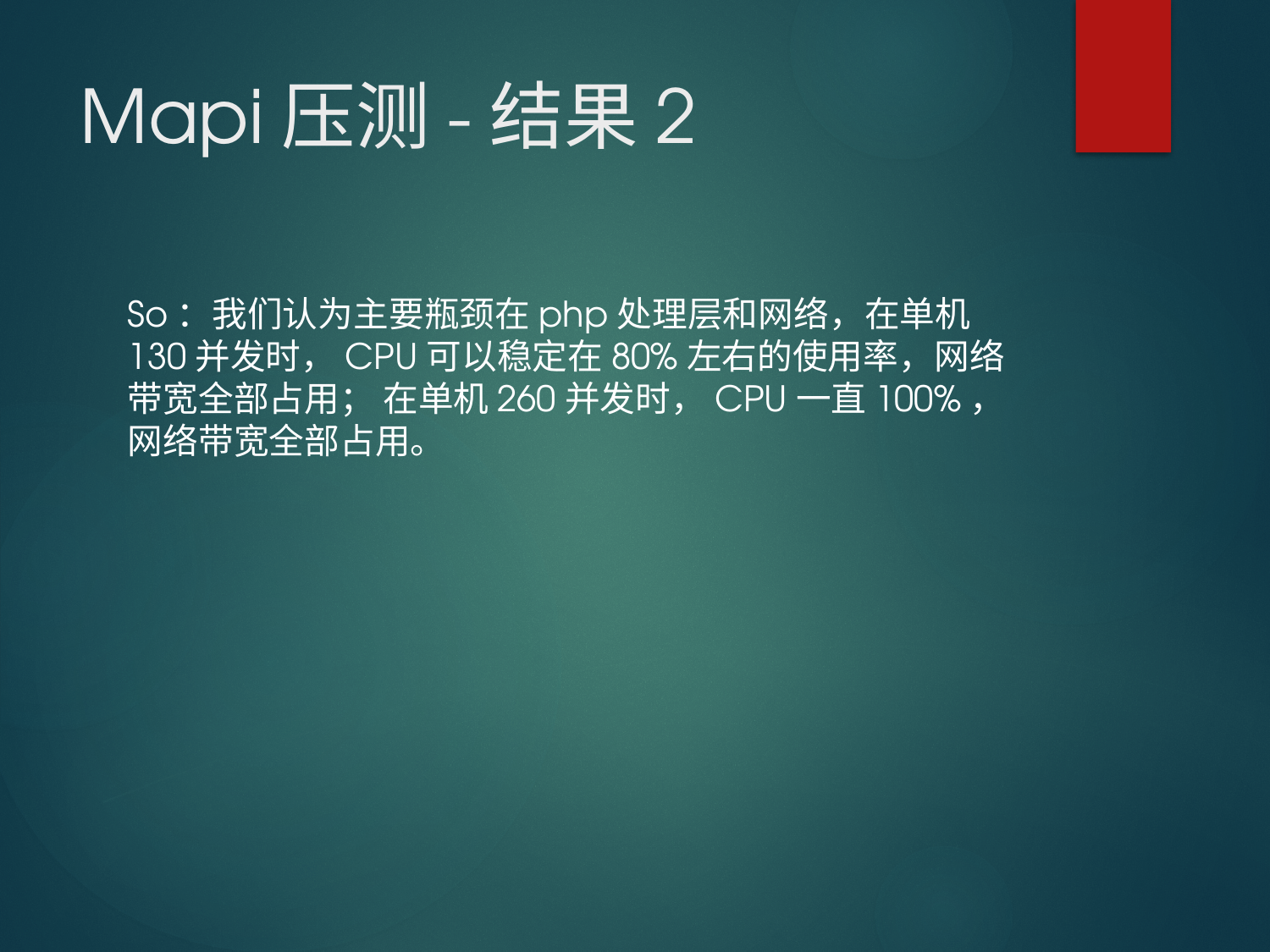

# Mapi压测-结果2
So：我们认为主要瓶颈在php处理层和网络，在单机130并发时，CPU可以稳定在80%左右的使用率，网络带宽全部占用； 在单机260并发时，CPU一直100%，网络带宽全部占用。